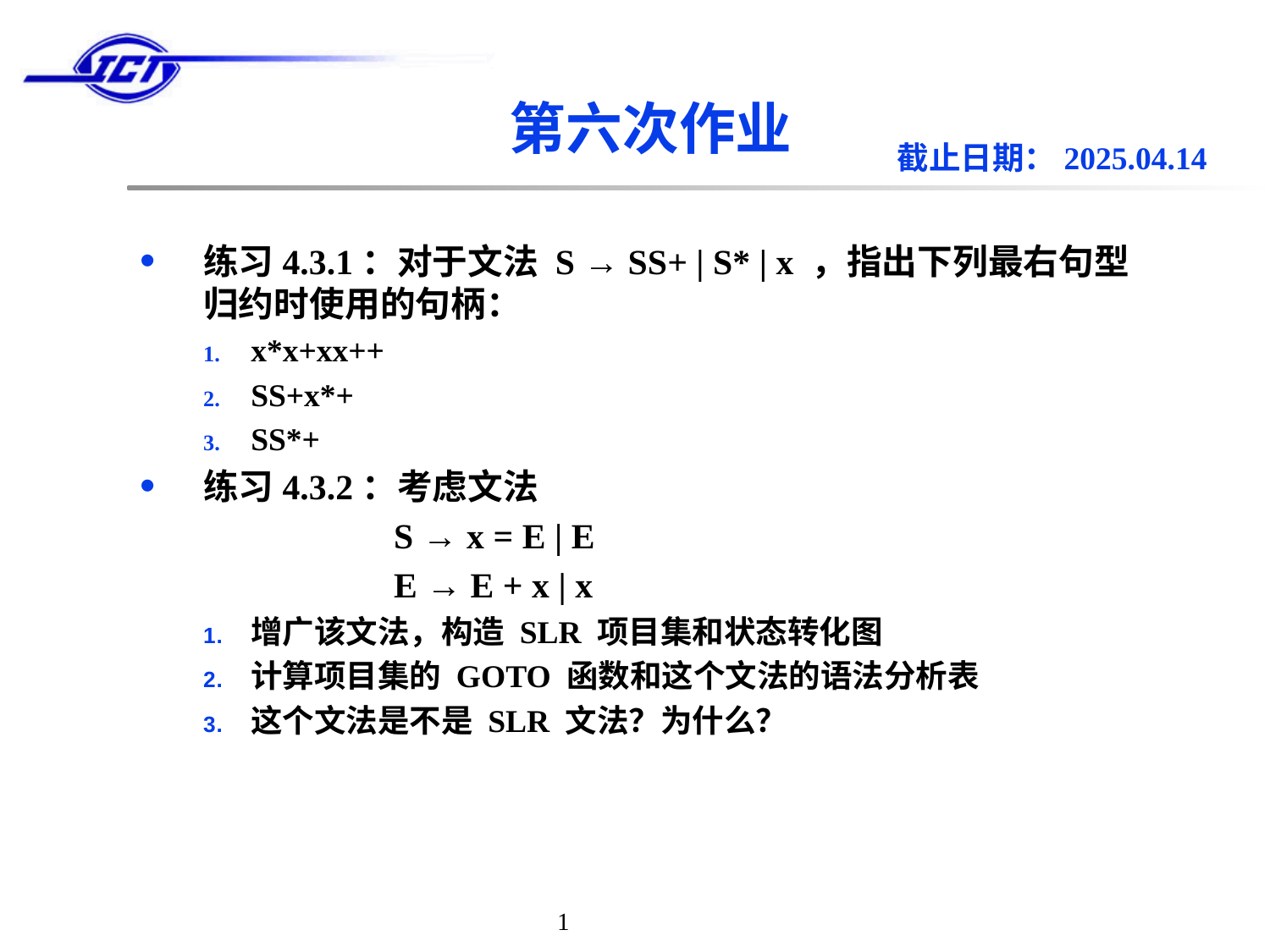

# 第六次作业
截止日期：2025.04.14
练习4.3.1：对于文法 S → SS+ | S* | x ，指出下列最右句型归约时使用的句柄：
x*x+xx++
SS+x*+
SS*+
练习4.3.2：考虑文法
		S → x = E | E
		E → E + x | x
增广该文法，构造 SLR 项目集和状态转化图
计算项目集的 GOTO 函数和这个文法的语法分析表
这个文法是不是 SLR 文法？为什么？